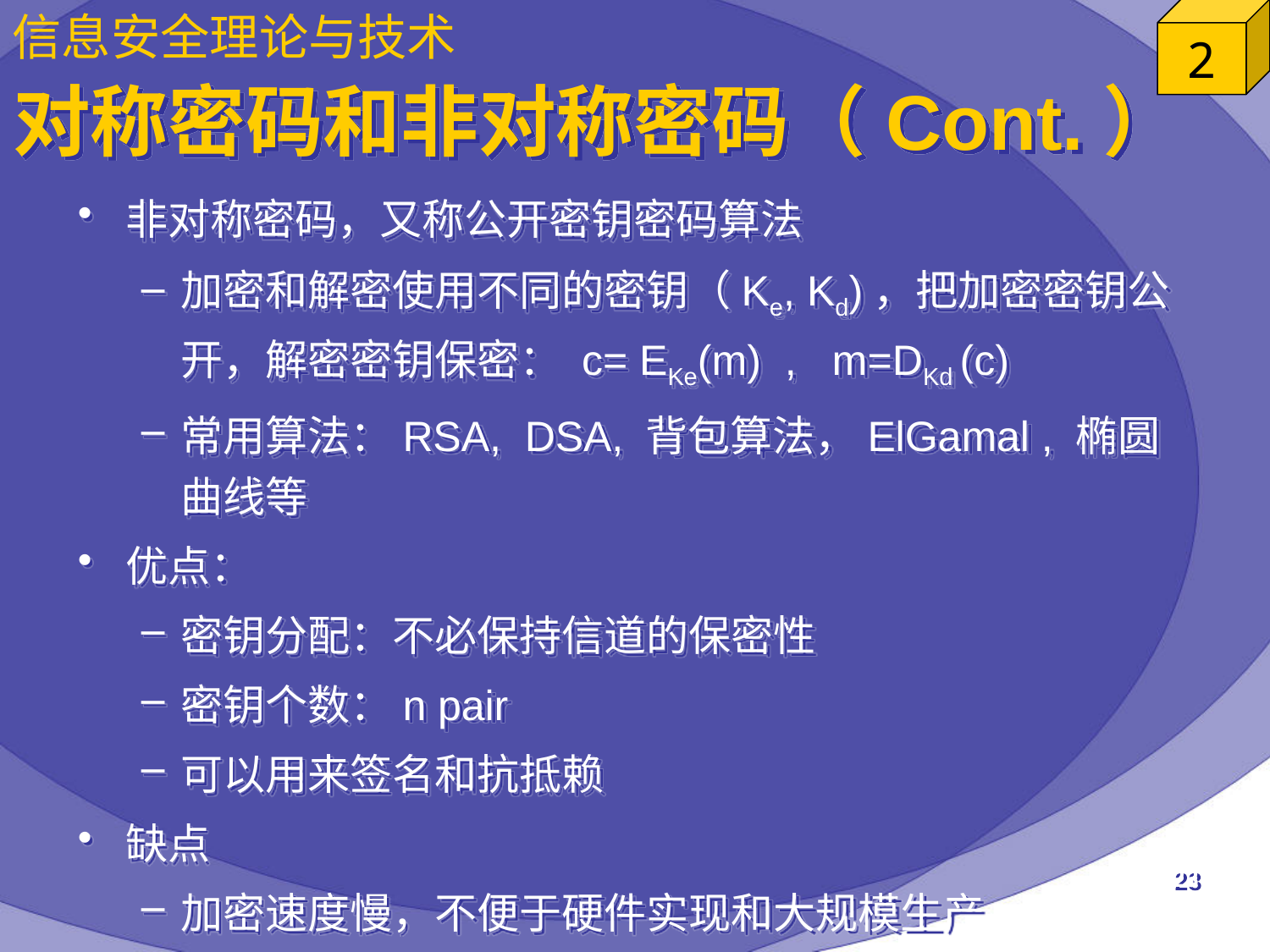

# 对称密码和非对称密码（Cont.）
非对称密码，又称公开密钥密码算法
加密和解密使用不同的密钥（Ke, Kd)，把加密密钥公开，解密密钥保密： c= EKe(m)  ,   m=DKd (c)
常用算法：RSA,  DSA, 背包算法，ElGamal , 椭圆曲线等
优点：
密钥分配：不必保持信道的保密性
密钥个数：n pair
可以用来签名和抗抵赖
缺点
加密速度慢，不便于硬件实现和大规模生产
23